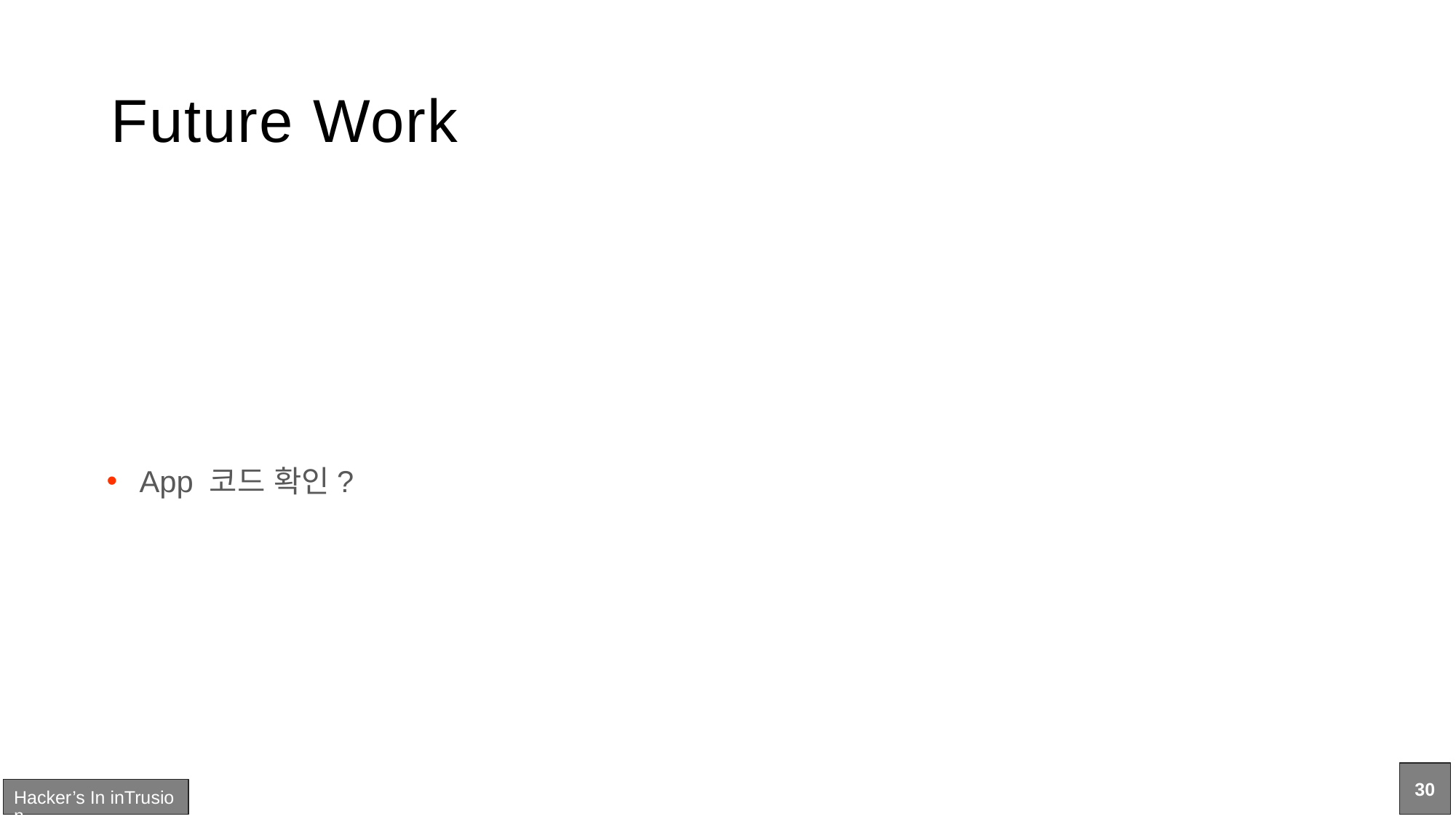

# Future Work
App 코드 확인?
30
Hacker’s In inTrusion